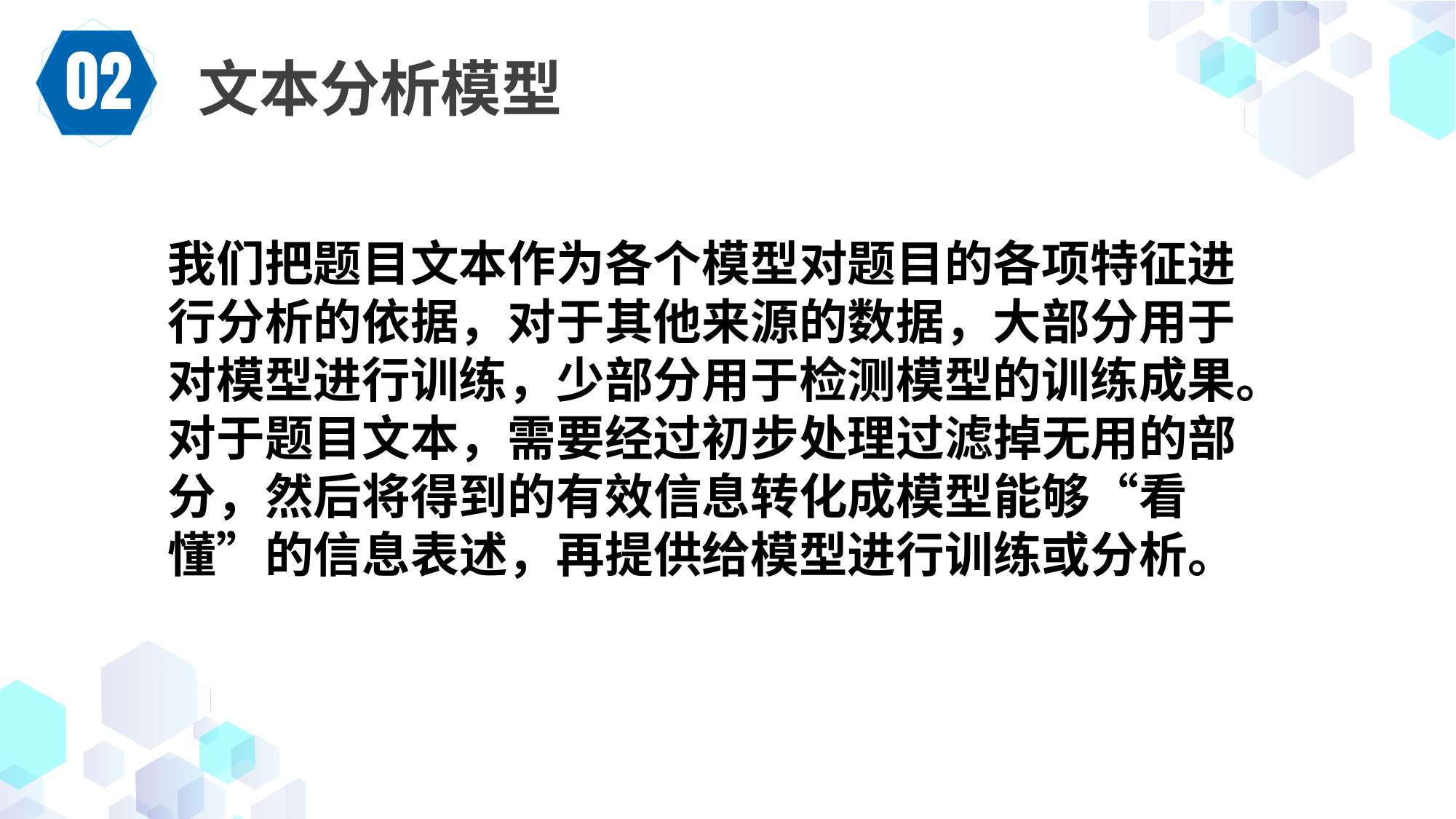

02
文本分析模型
我们把题目文本作为各个模型对题目的各项特征进行分析的依据，对于其他来源的数据，大部分用于对模型进行训练，少部分用于检测模型的训练成果。对于题目文本，需要经过初步处理过滤掉无用的部分，然后将得到的有效信息转化成模型能够“看懂”的信息表述，再提供给模型进行训练或分析。